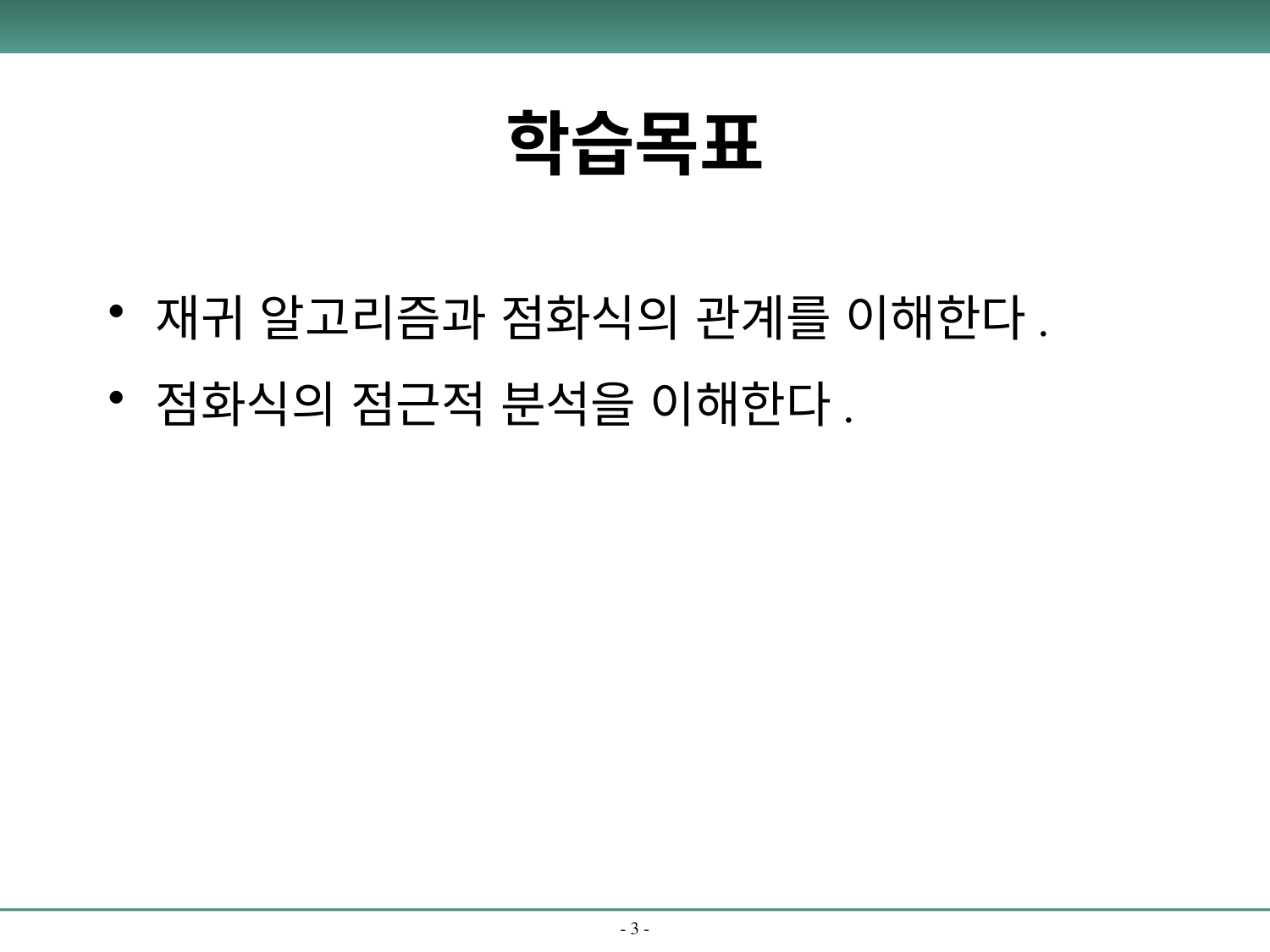

# 학습목표
재귀 알고리즘과 점화식의 관계를 이해한다.
점화식의 점근적 분석을 이해한다.